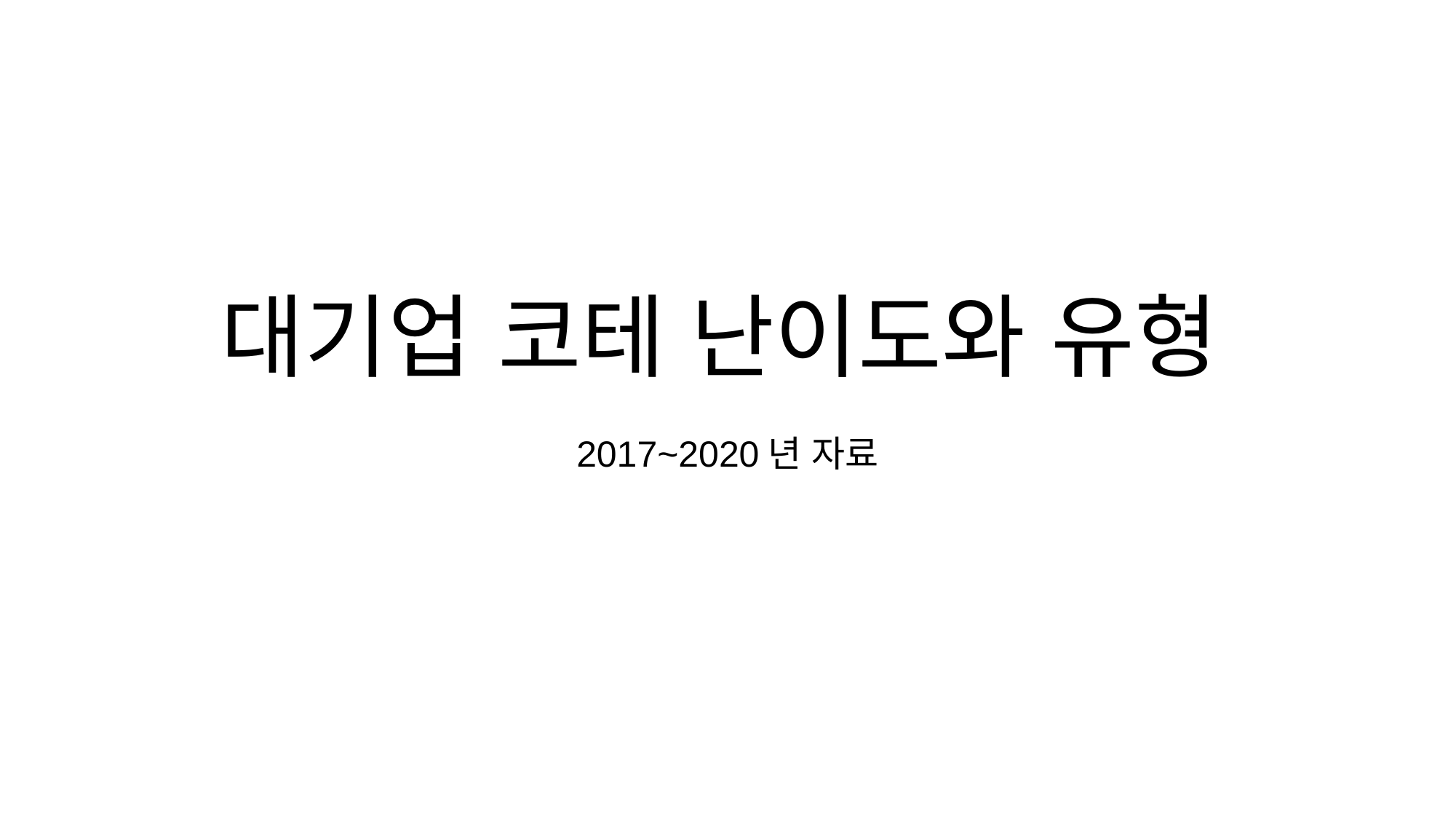

# 대기업 코테 난이도와 유형
2017~2020년 자료